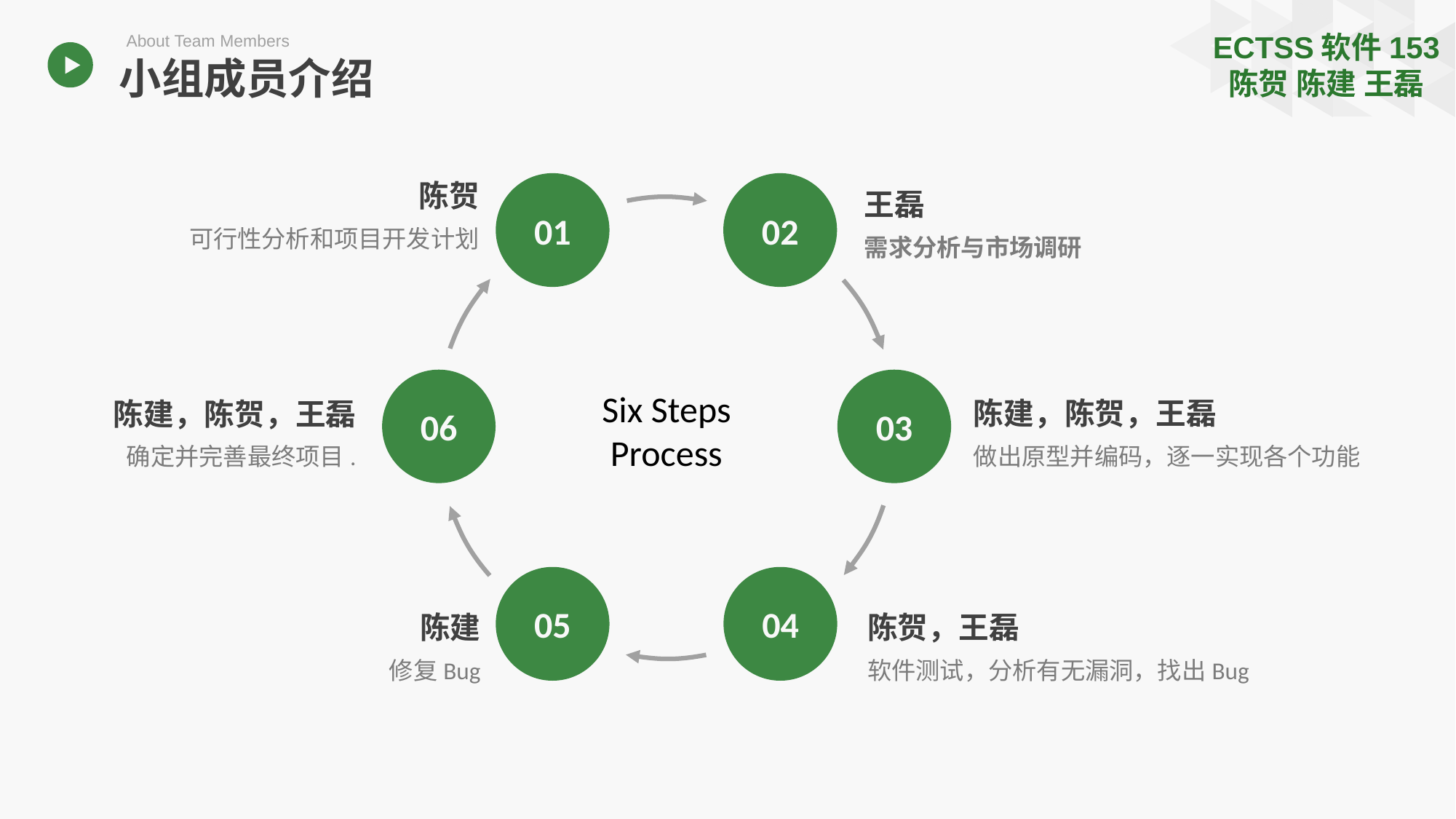

About Team Members
小组成员介绍

ECTSS软件153
陈贺 陈建 王磊
陈贺
可行性分析和项目开发计划
01
02
王磊
需求分析与市场调研

Six Steps
Process
06
03
陈建，陈贺，王磊
做出原型并编码，逐一实现各个功能

陈建，陈贺，王磊
确定并完善最终项目.
05
04
陈建
修复Bug
陈贺，王磊
软件测试，分析有无漏洞，找出Bug